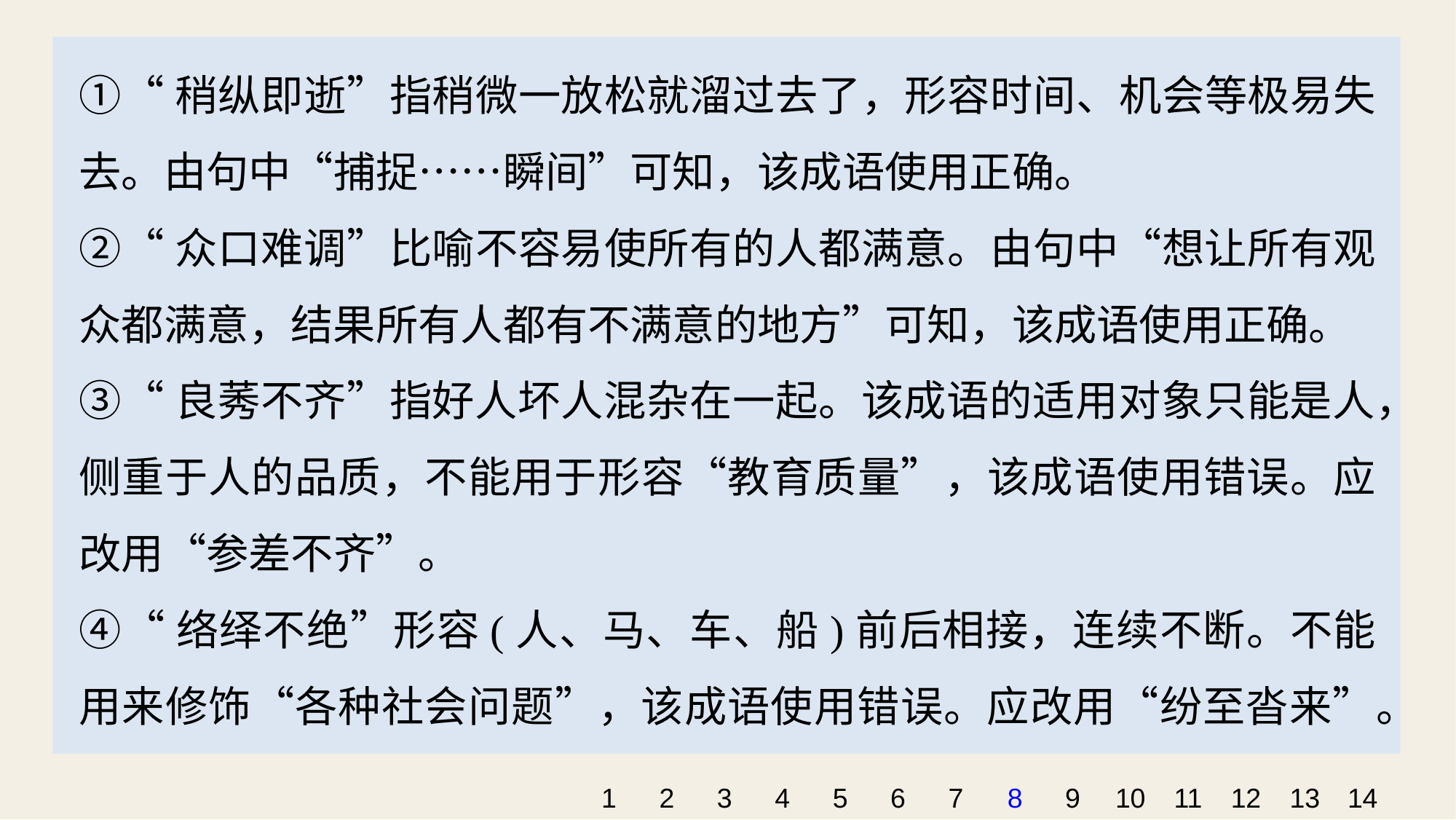

①“稍纵即逝”指稍微一放松就溜过去了，形容时间、机会等极易失去。由句中“捕捉……瞬间”可知，该成语使用正确。
②“众口难调”比喻不容易使所有的人都满意。由句中“想让所有观众都满意，结果所有人都有不满意的地方”可知，该成语使用正确。
③“良莠不齐”指好人坏人混杂在一起。该成语的适用对象只能是人，侧重于人的品质，不能用于形容“教育质量”，该成语使用错误。应改用“参差不齐”。
④“络绎不绝”形容(人、马、车、船)前后相接，连续不断。不能用来修饰“各种社会问题”，该成语使用错误。应改用“纷至沓来”。

1
2
3
4
5
6
7
8
9
10
11
12
13
14